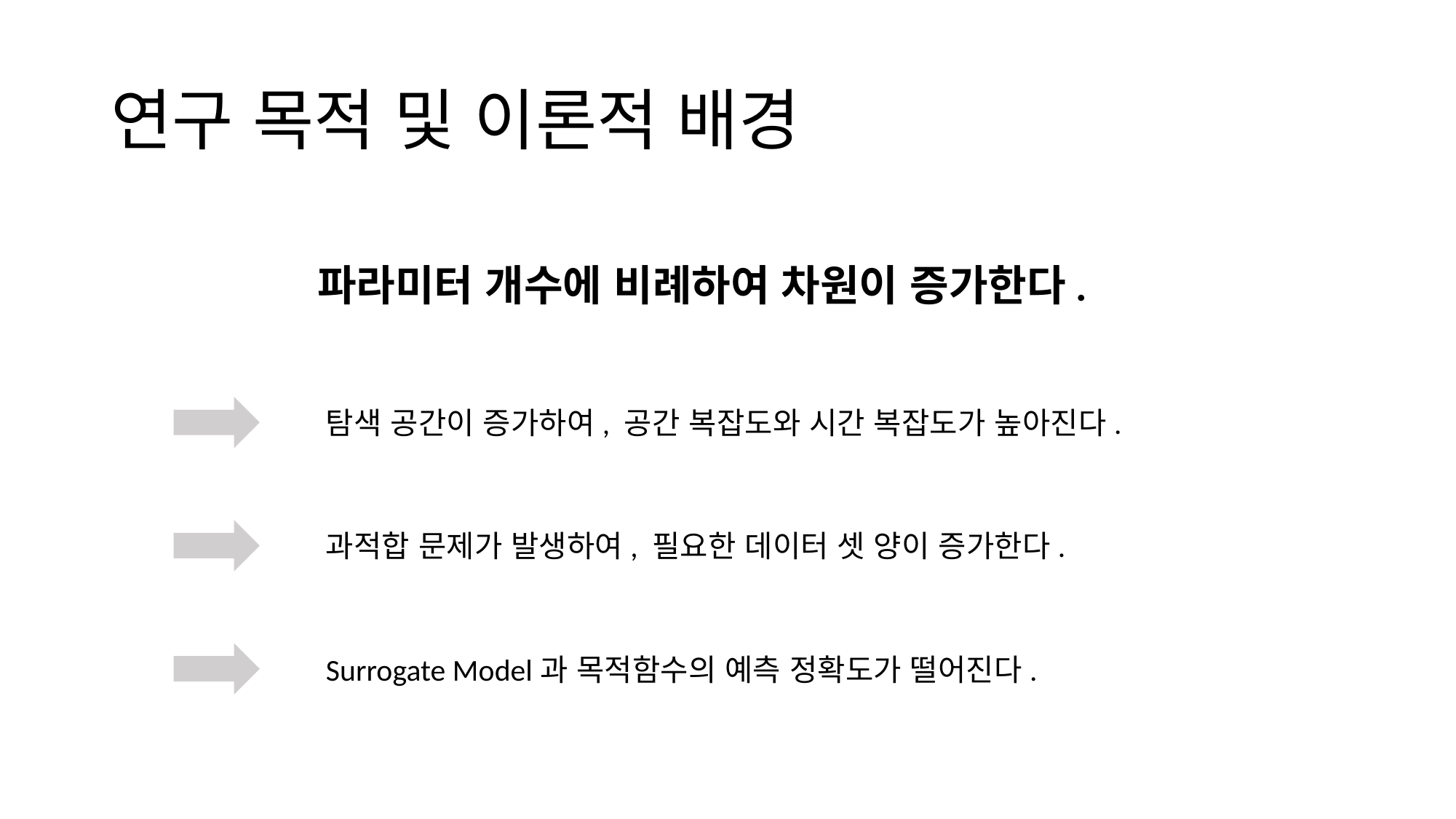

# 연구 목적 및 이론적 배경
파라미터 개수에 비례하여 차원이 증가한다.

탐색 공간이 증가하여, 공간 복잡도와 시간 복잡도가 높아진다.

과적합 문제가 발생하여, 필요한 데이터 셋 양이 증가한다.

Surrogate Model과 목적함수의 예측 정확도가 떨어진다.